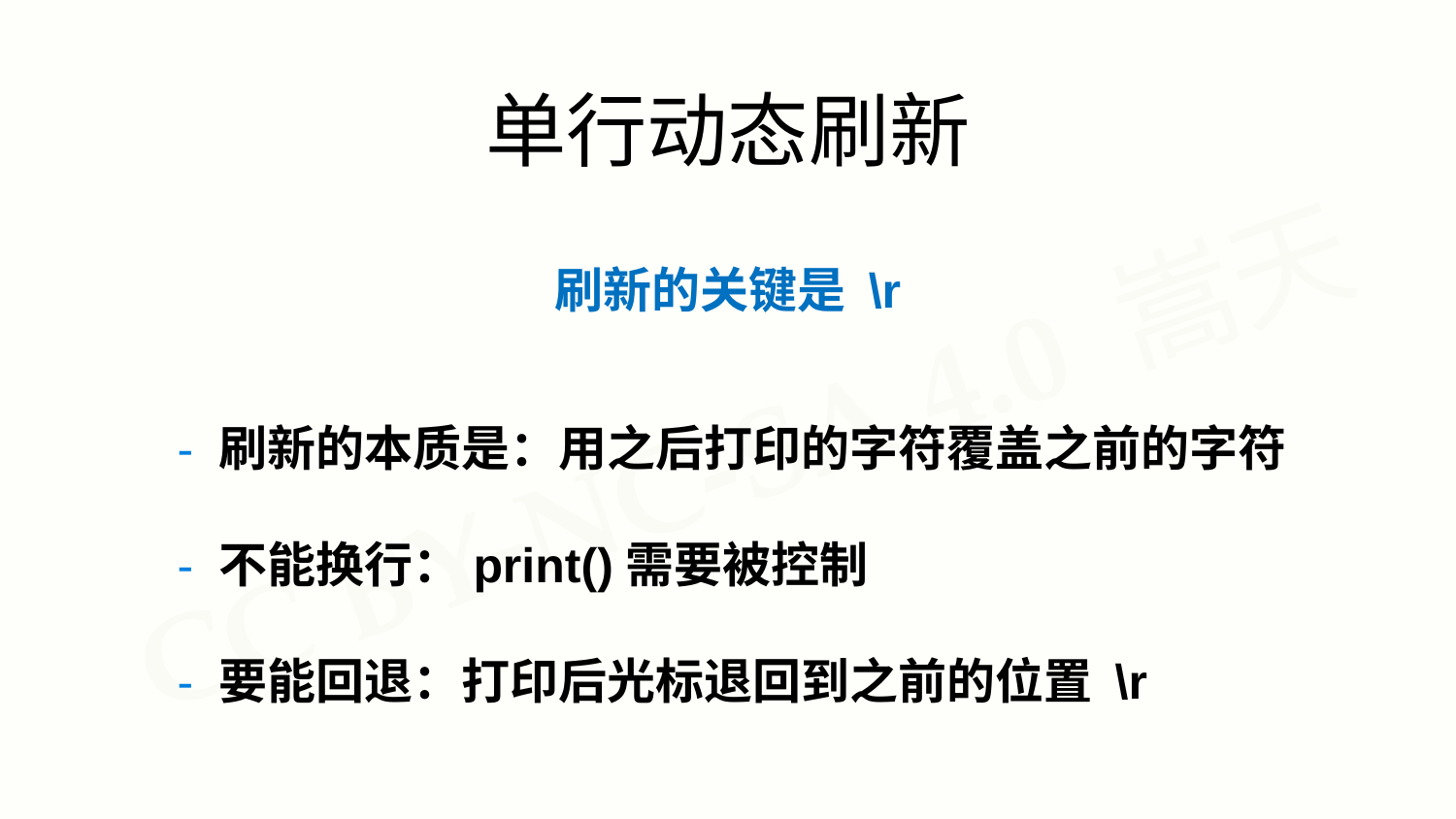

单行动态刷新
刷新的关键是 \r
            - 刷新的本质是：用之后打印的字符覆盖之前的字符
            - 不能换行：print()需要被控制
            - 要能回退：打印后光标退回到之前的位置 \r